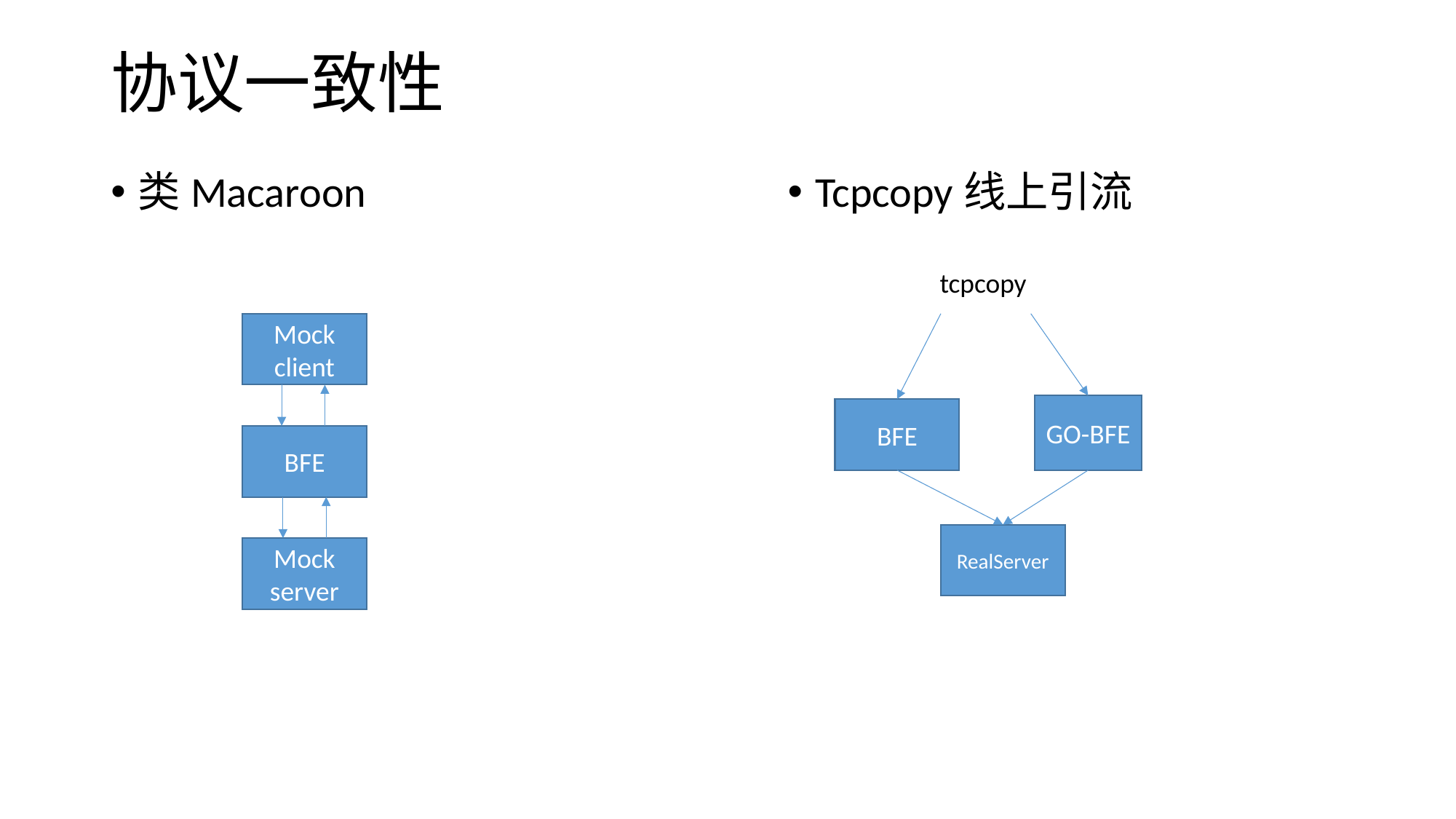

# 协议一致性
类Macaroon
Tcpcopy线上引流
tcpcopy
Mock client
GO-BFE
BFE
BFE
RealServer
Mock server